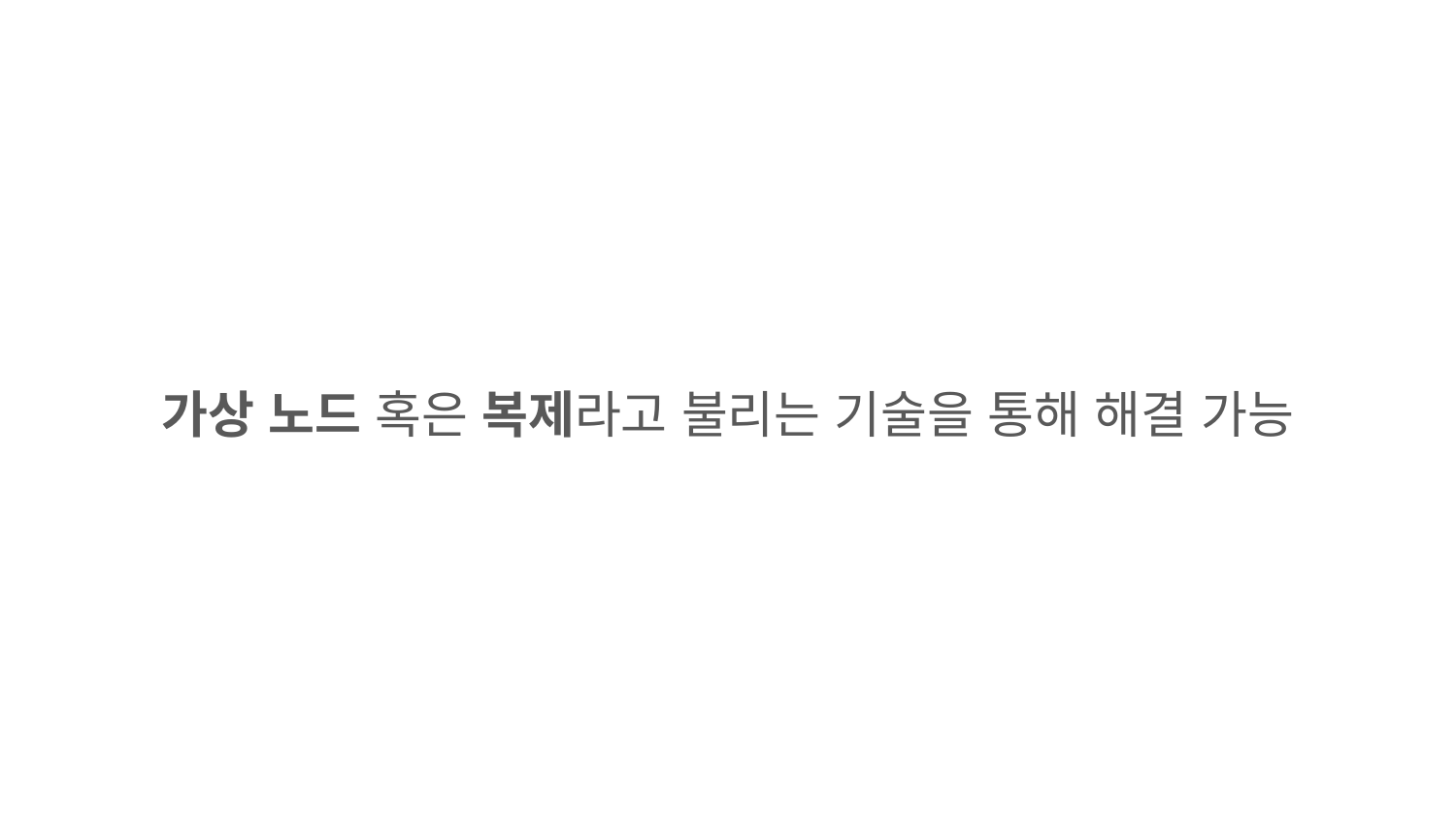

가상 노드 혹은 복제라고 불리는 기술을 통해 해결 가능